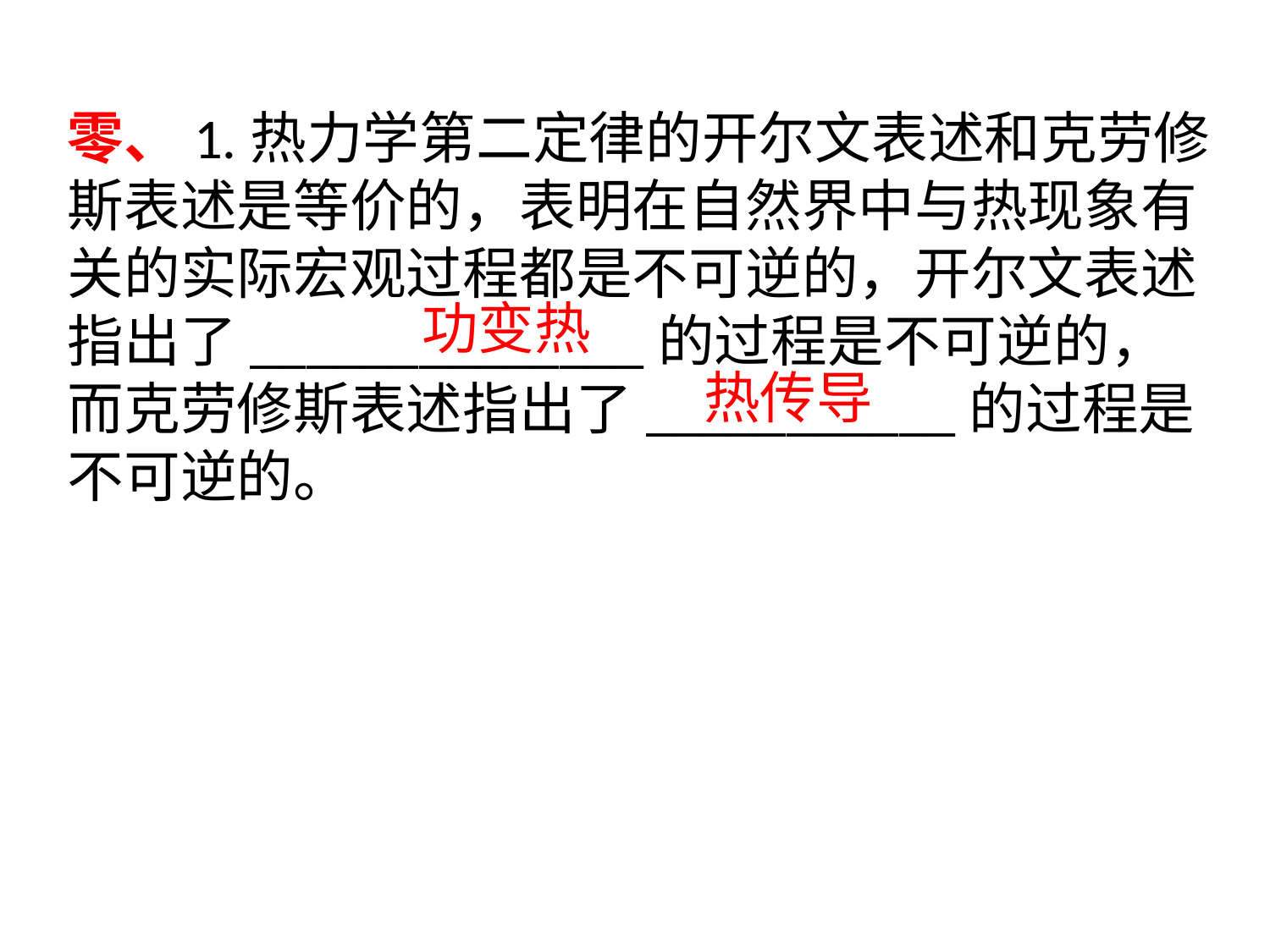

零、1.热力学第二定律的开尔文表述和克劳修斯表述是等价的，表明在自然界中与热现象有关的实际宏观过程都是不可逆的，开尔文表述指出了______________的过程是不可逆的，而克劳修斯表述指出了___________的过程是不可逆的。
功变热
热传导